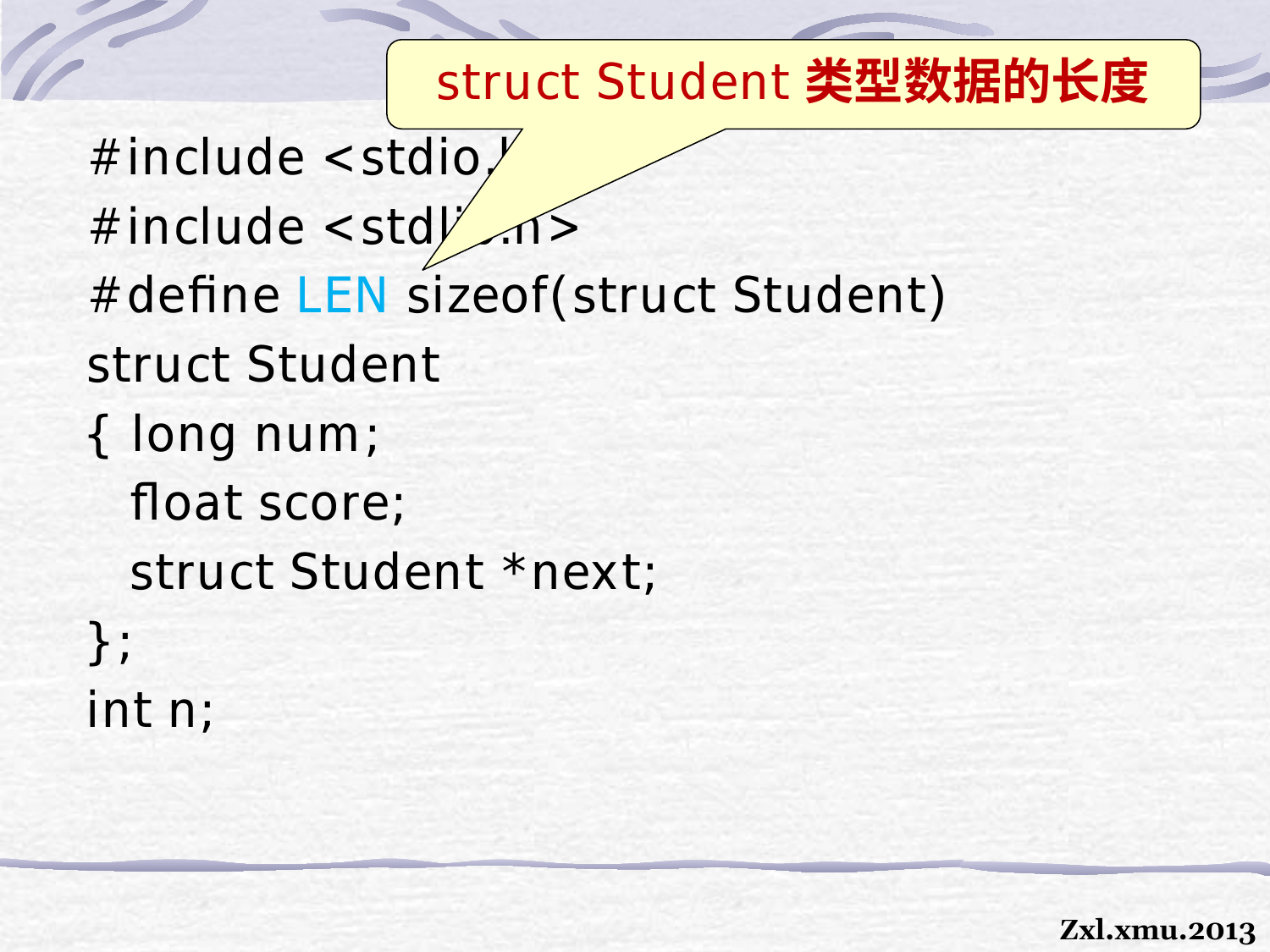

struct Student类型数据的长度
#include <stdio.h>
#include <stdlib.h>
#define LEN sizeof(struct Student)
struct Student
{ long num;
   float score;
   struct Student *next;
};
int n;